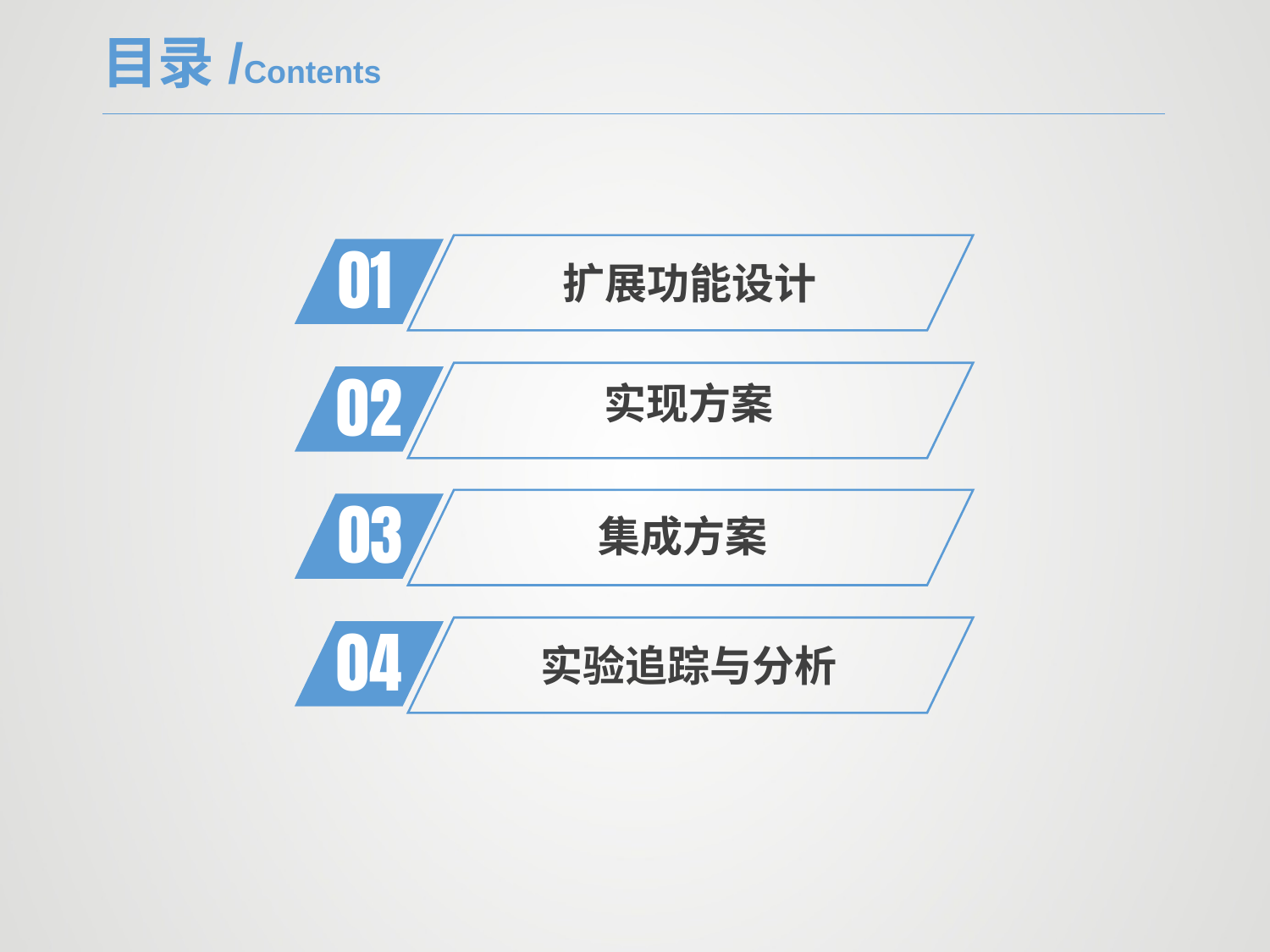

目录/Contents

扩展功能设计
01

实现方案
02

集成方案
03

实验追踪与分析
04